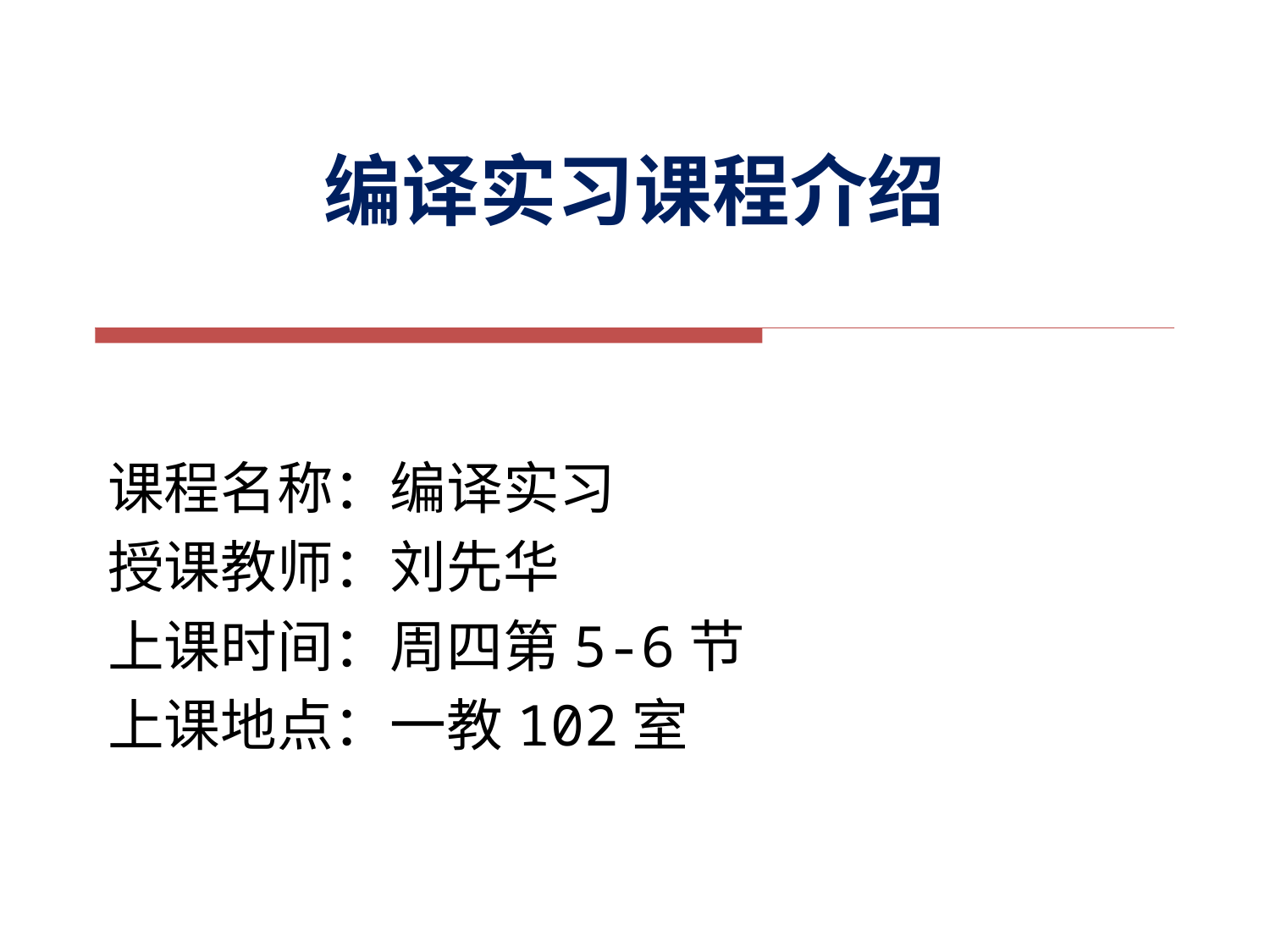

# 编译实习课程介绍
课程名称：编译实习
授课教师：刘先华
上课时间：周四第5-6节
上课地点：一教102室